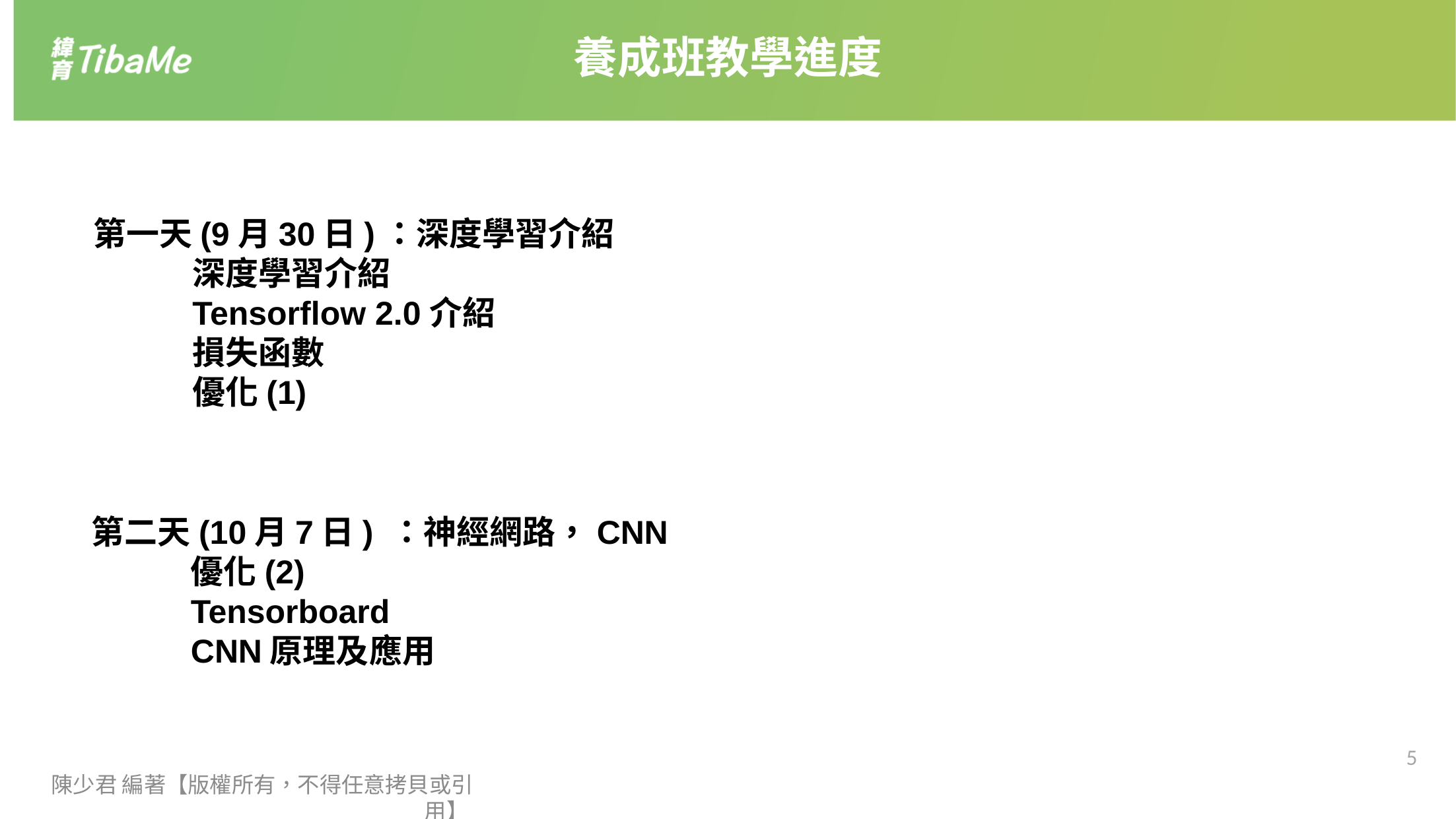

養成班教學進度
第一天(9月30日)：深度學習介紹
	深度學習介紹
	Tensorflow 2.0介紹
	損失函數
	優化(1)
第二天(10月7日) ：神經網路，CNN
	優化(2)
	Tensorboard
	CNN原理及應用